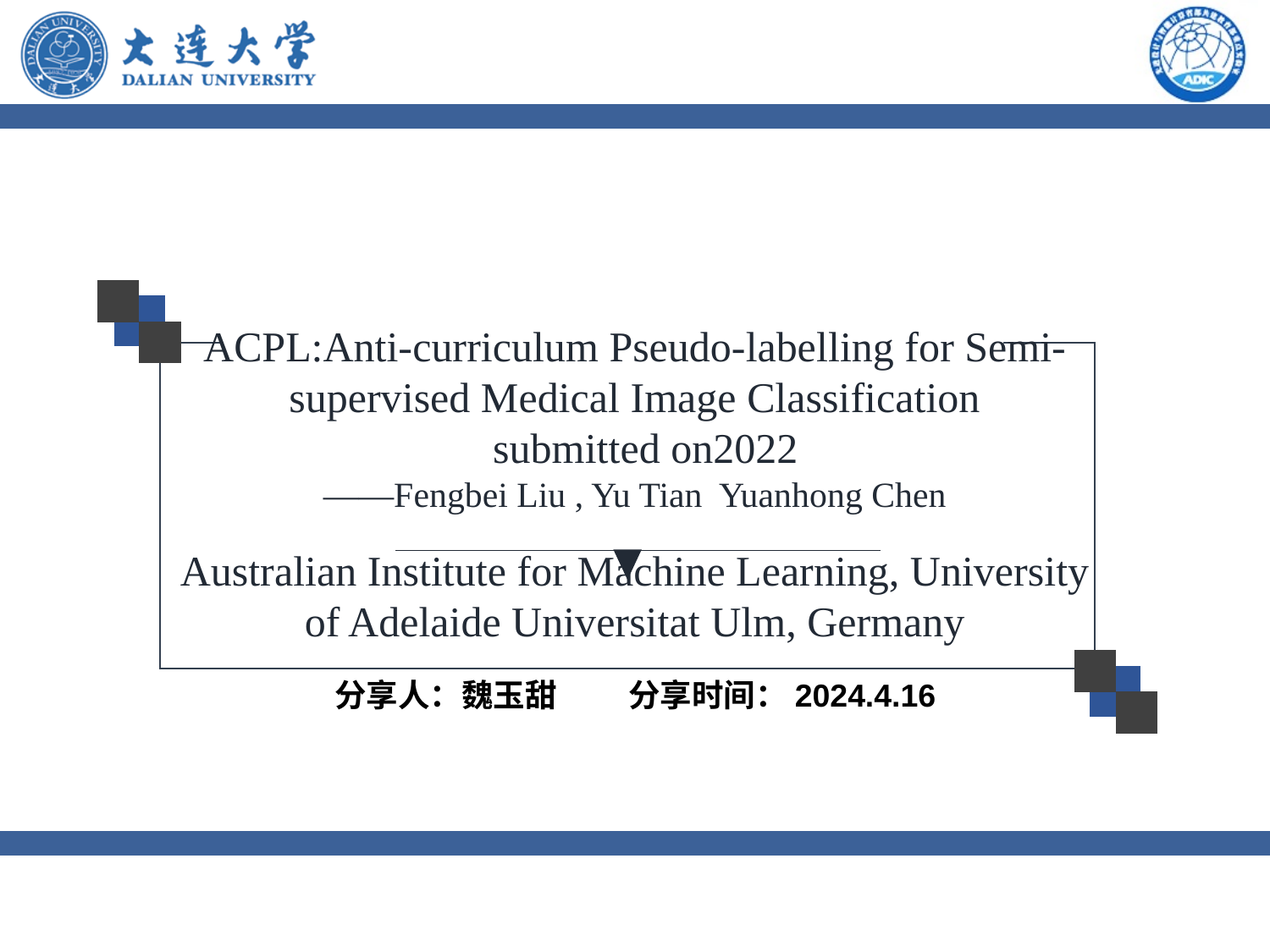

# ACPL:Anti-curriculum Pseudo-labelling for Semi-supervised Medical Image Classification submitted on2022 ——Fengbei Liu , Yu Tian  Yuanhong Chen Australian Institute for Machine Learning, University of Adelaide Universitat Ulm, Germany
分享人：魏玉甜          分享时间：2024.4.16